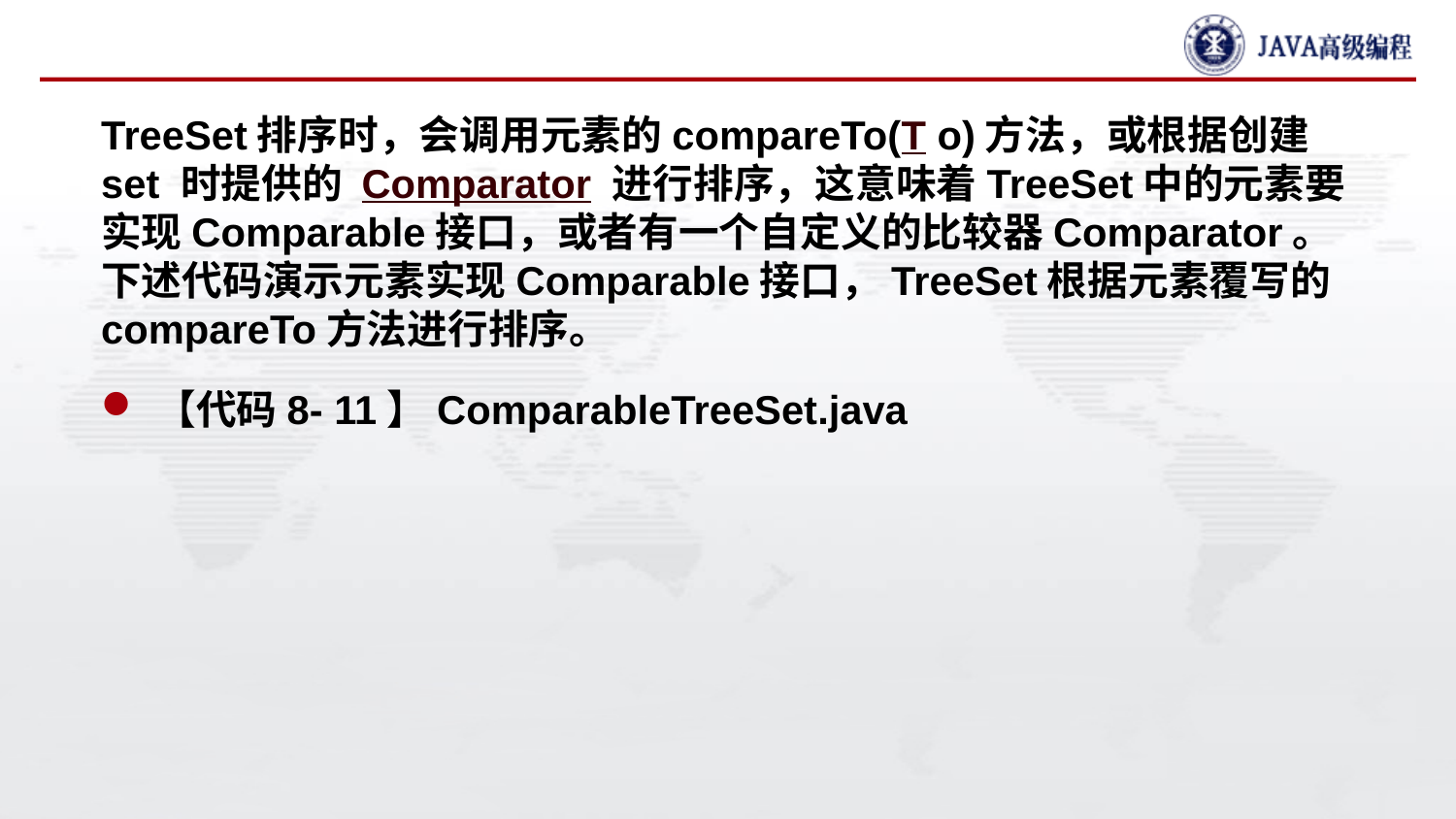

#
TreeSet排序时，会调用元素的compareTo(T o)方法，或根据创建 set 时提供的 Comparator 进行排序，这意味着TreeSet中的元素要实现Comparable接口，或者有一个自定义的比较器Comparator。下述代码演示元素实现Comparable接口，TreeSet根据元素覆写的compareTo方法进行排序。【代码8- 11】ComparableTreeSet.java